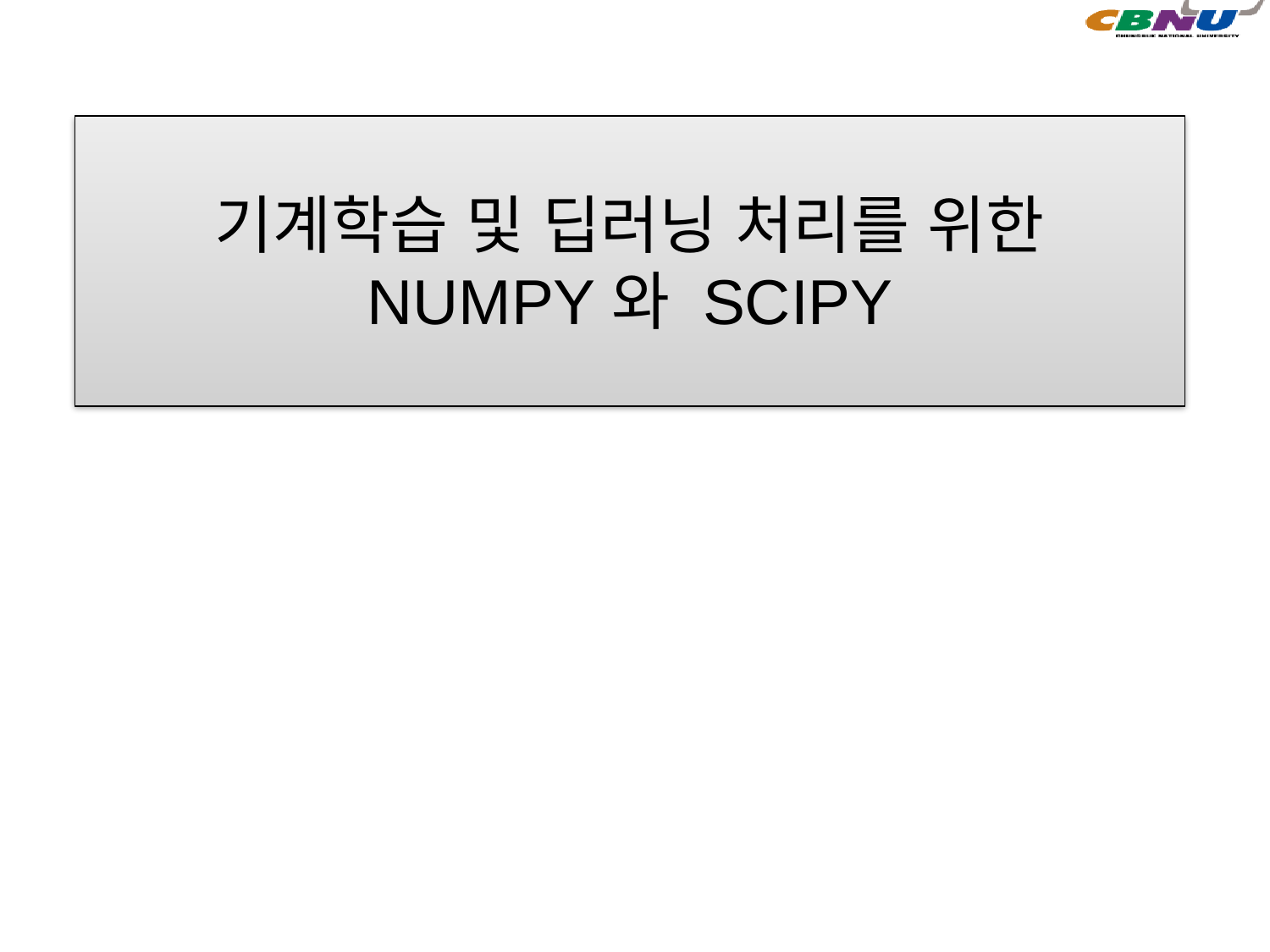

# 기계학습 및 딥러닝 처리를 위한 NUMPY와 SCIPY